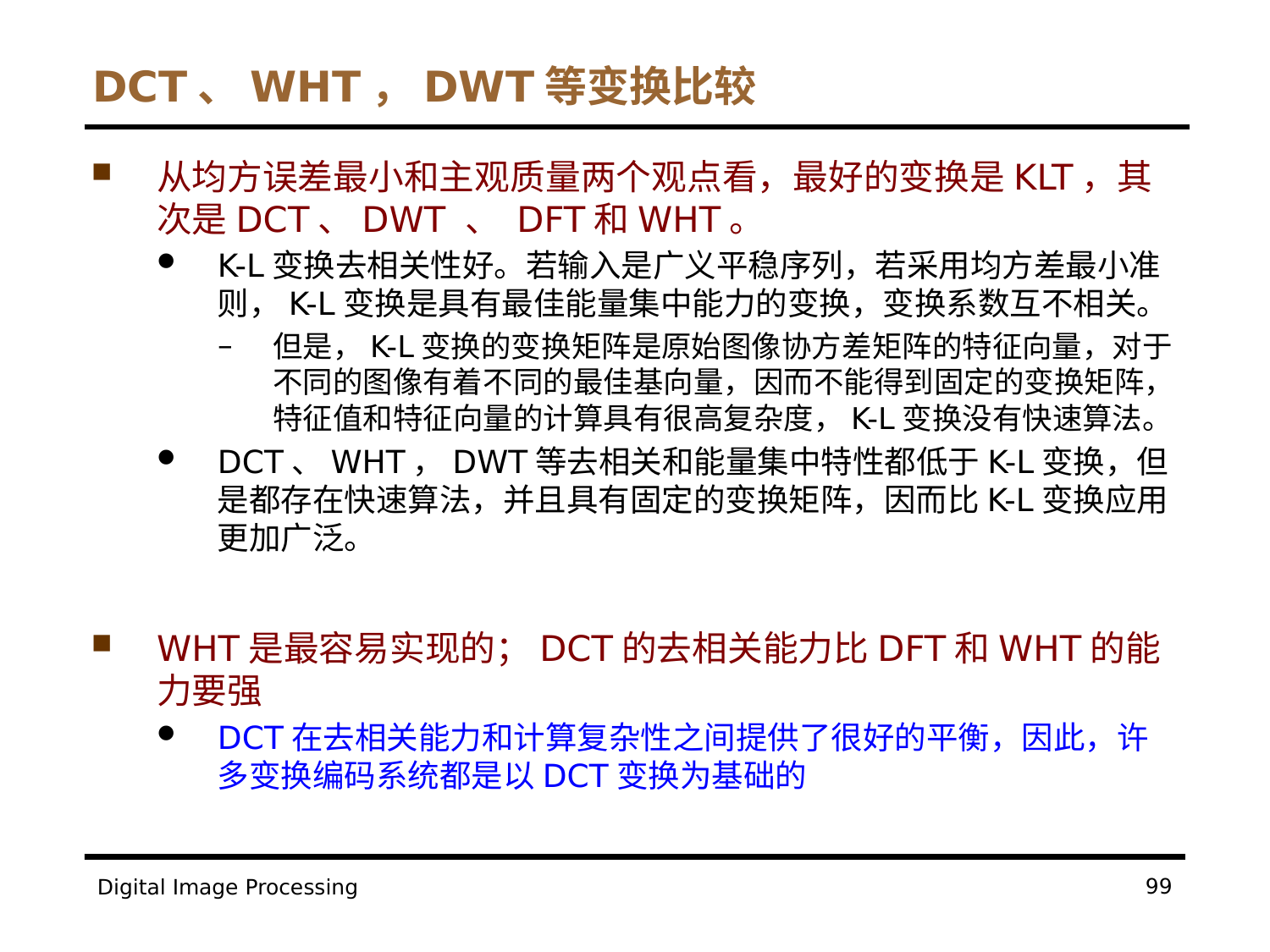

# DCT、WHT，DWT等变换比较
从均方误差最小和主观质量两个观点看，最好的变换是KLT，其次是DCT、DWT 、 DFT和WHT。
K-L变换去相关性好。若输入是广义平稳序列，若采用均方差最小准则，K-L变换是具有最佳能量集中能力的变换，变换系数互不相关。
但是，K-L变换的变换矩阵是原始图像协方差矩阵的特征向量，对于不同的图像有着不同的最佳基向量，因而不能得到固定的变换矩阵，特征值和特征向量的计算具有很高复杂度，K-L变换没有快速算法。
DCT、WHT，DWT等去相关和能量集中特性都低于K-L变换，但是都存在快速算法，并且具有固定的变换矩阵，因而比K-L变换应用更加广泛。

WHT是最容易实现的；DCT的去相关能力比DFT和WHT的能力要强
DCT在去相关能力和计算复杂性之间提供了很好的平衡，因此，许多变换编码系统都是以DCT变换为基础的
99
Digital Image Processing